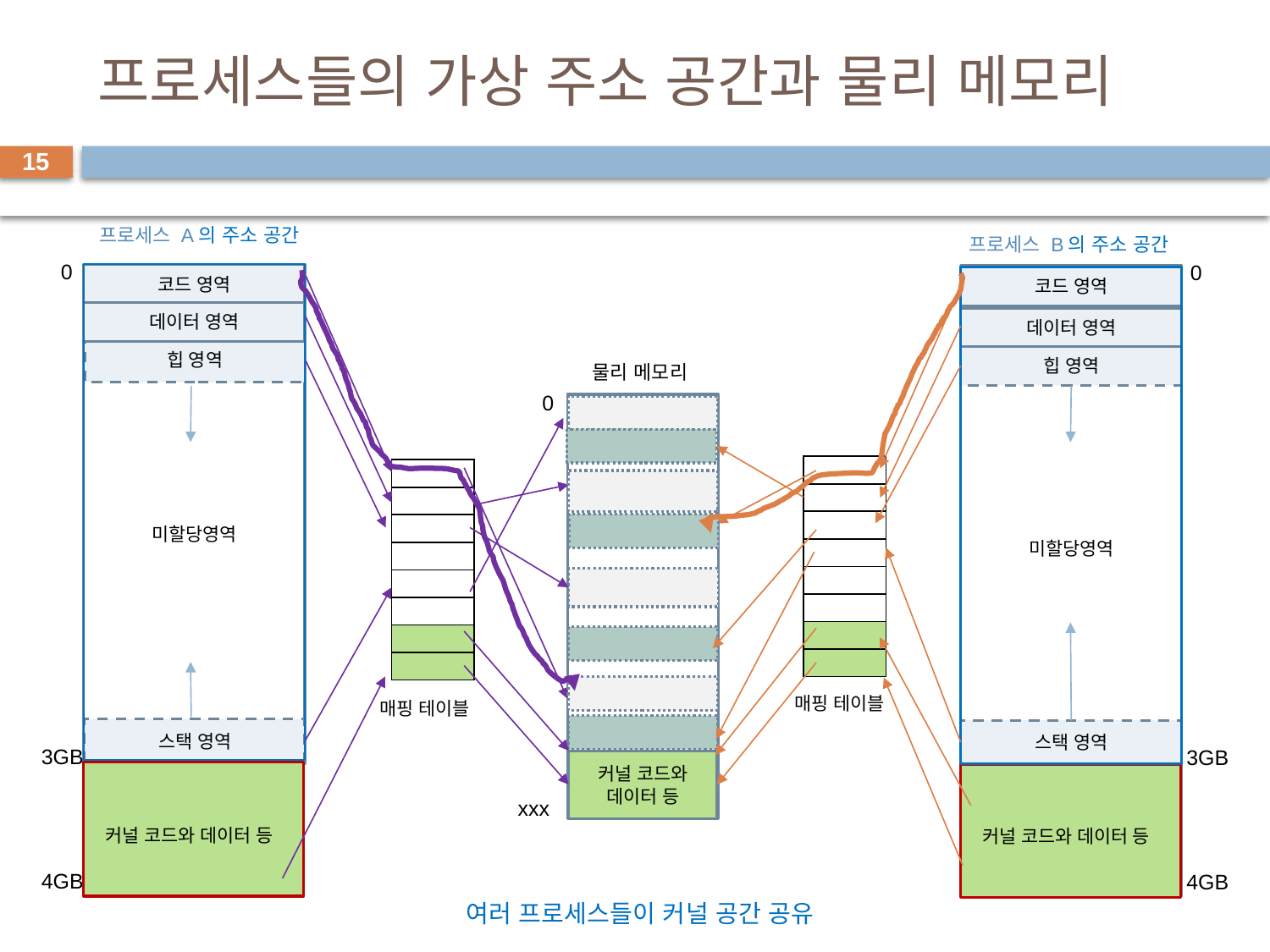

# 프로세스들의 가상 주소 공간과 물리 메모리
15
프로세스 A의 주소 공간
프로세스 B의 주소 공간
0
0

미할당영역
코드 영역
코드 영역

미할당영역

데이터 영역
데이터 영역
힙 영역
힙 영역
물리 메모리
0

xxx

|  |
| --- |
|  |
|  |
|  |
|  |
|  |
|  |
|  |
|  |
| --- |
|  |
|  |
|  |
|  |
|  |
|  |
|  |

매핑 테이블
매핑 테이블

스택 영역
스택 영역
3GB
3GB
커널 코드와
데이터 등
커널 코드와 데이터 등
커널 코드와 데이터 등
4GB
4GB
여러 프로세스들이 커널 공간 공유